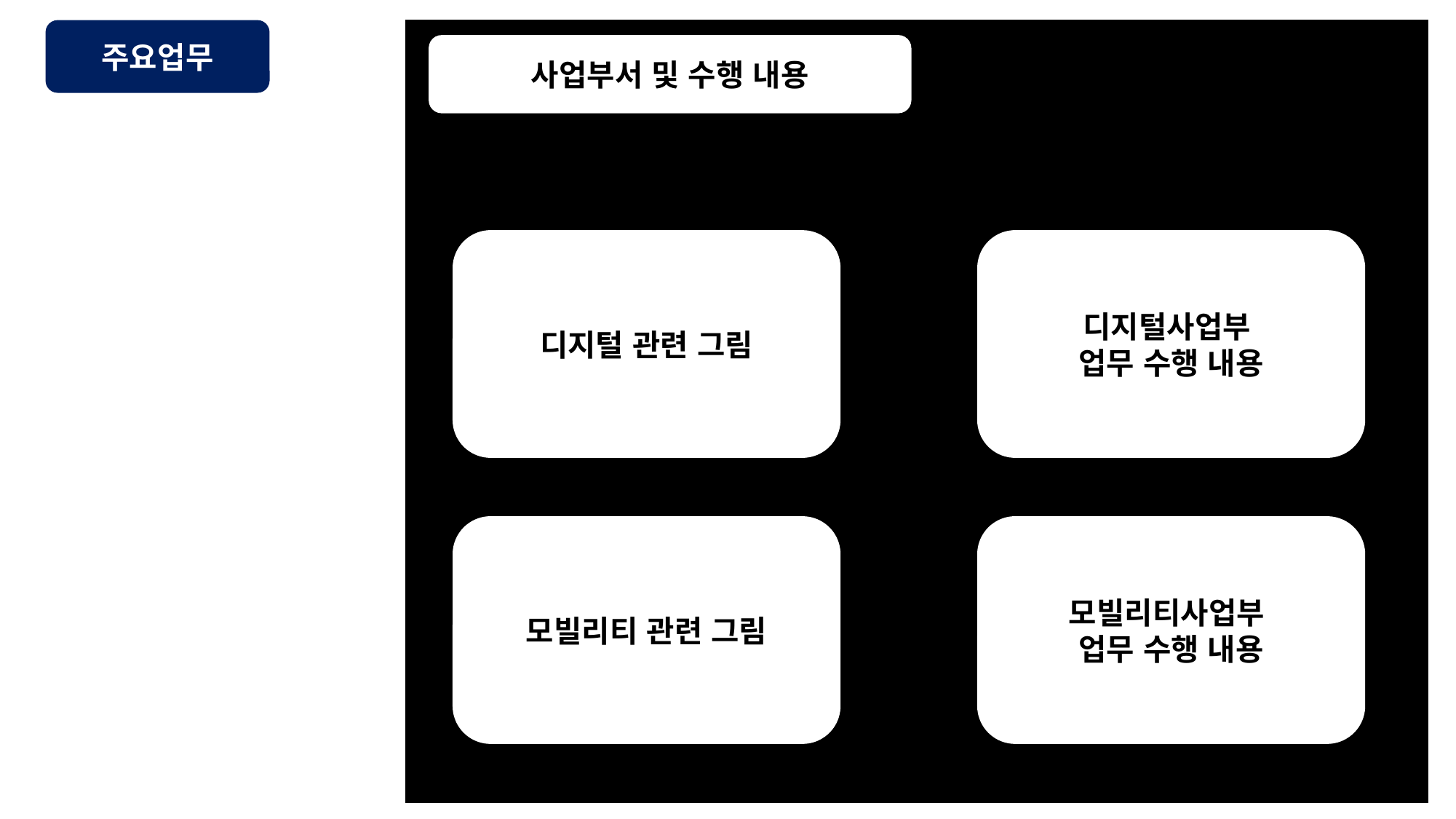

주요업무

사업부서 및 수행 내용
디지털 관련 그림
디지털사업부
업무 수행 내용
모빌리티 관련 그림
모빌리티사업부
업무 수행 내용